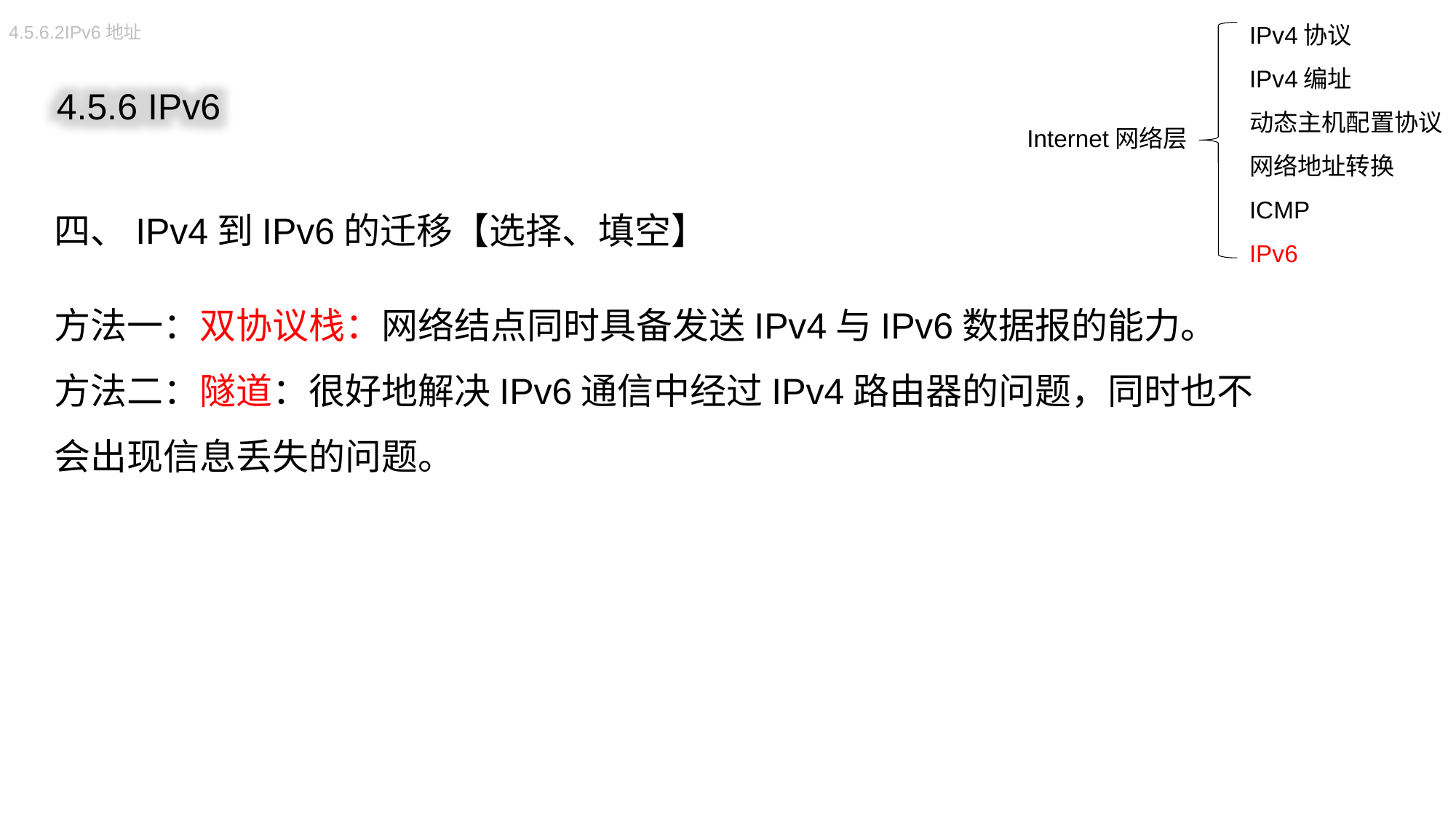

IPv4协议
IPv4编址
动态主机配置协议
网络地址转换
ICMP
IPv6
4.5.6.2IPv6地址

4.5.6 IPv6
Internet网络层
四、IPv4到IPv6的迁移【选择、填空】
方法一：双协议栈：网络结点同时具备发送IPv4与IPv6数据报的能力。
方法二：隧道：很好地解决IPv6通信中经过IPv4路由器的问题，同时也不会出现信息丢失的问题。